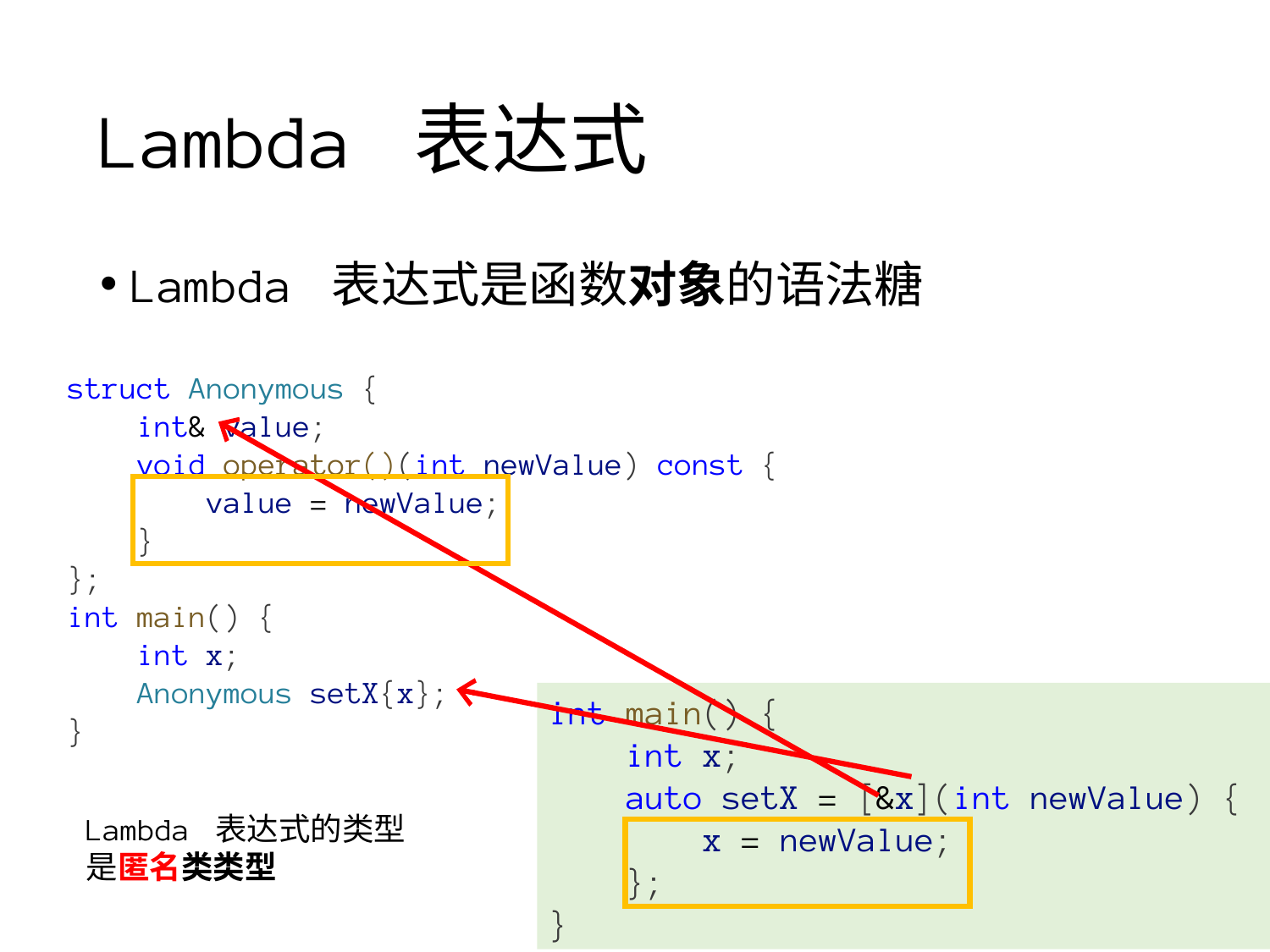

# Lambda 表达式
Lambda 表达式是函数对象的语法糖
struct Anonymous {
    int& value;
    void operator()(int newValue) const {
        value = newValue;
    }
};
int main() {
    int x;
    Anonymous setX{x};
}

int main() {
    int x;
    auto setX = [&x](int newValue) {
        x = newValue;
    };
}
Lambda 表达式的类型是匿名类类型